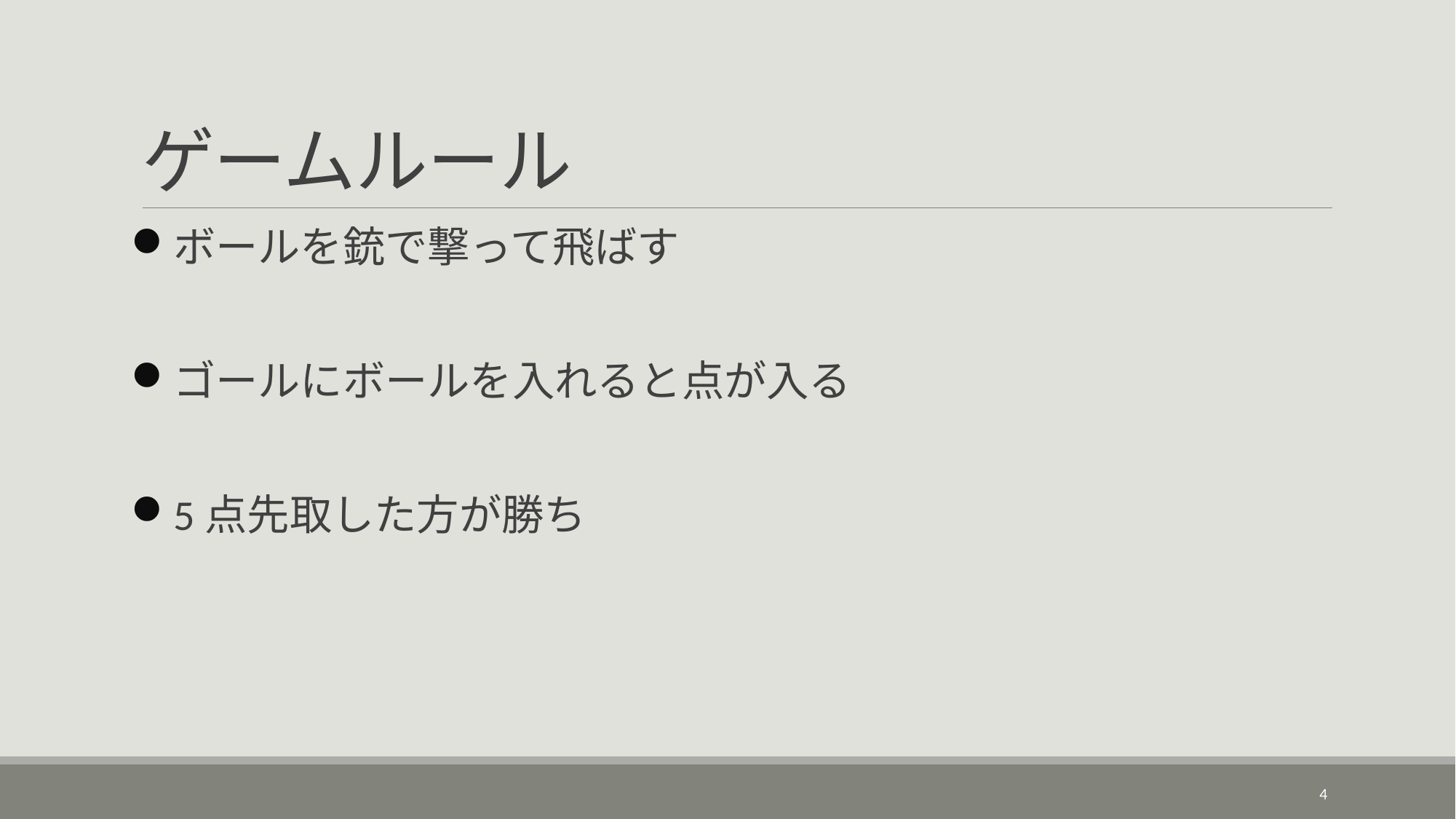

# ゲームルール
ボールを銃で撃って飛ばす

ゴールにボールを入れると点が入る

5点先取した方が勝ち
4